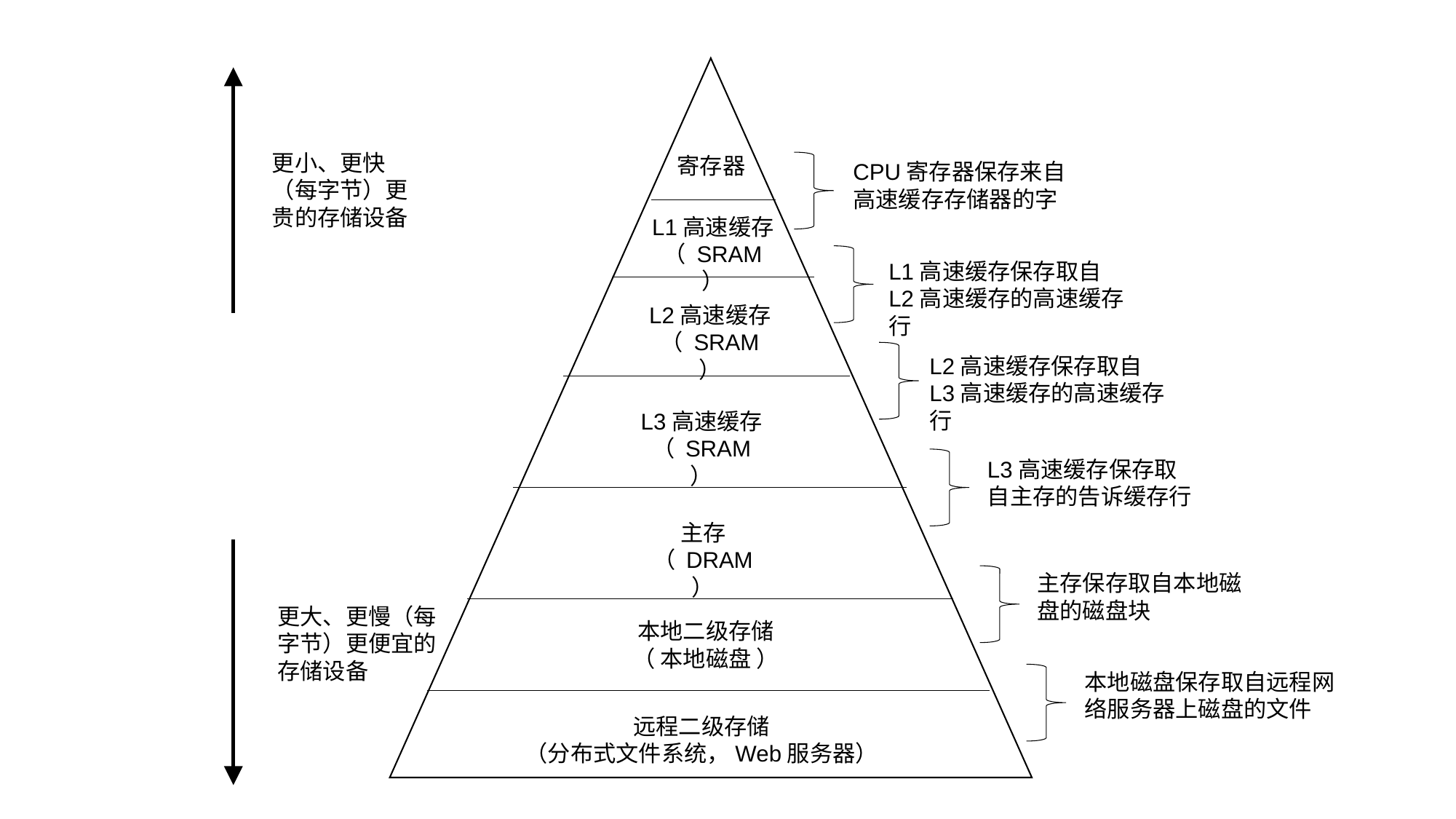

更小、更快（每字节）更贵的存储设备
寄存器

CPU寄存器保存来自高速缓存存储器的字
L1高速缓存
（ SRAM ）

L1高速缓存保存取自L2高速缓存的高速缓存行
L2高速缓存
（ SRAM ）

L2高速缓存保存取自L3高速缓存的高速缓存行
L3高速缓存
（ SRAM ）

L3高速缓存保存取自主存的告诉缓存行
主存（ DRAM ）
主存保存取自本地磁盘的磁盘块

更大、更慢（每字节）更便宜的存储设备
本地二级存储
（ 本地磁盘 ）
本地磁盘保存取自远程网络服务器上磁盘的文件

远程二级存储
（分布式文件系统，Web服务器）